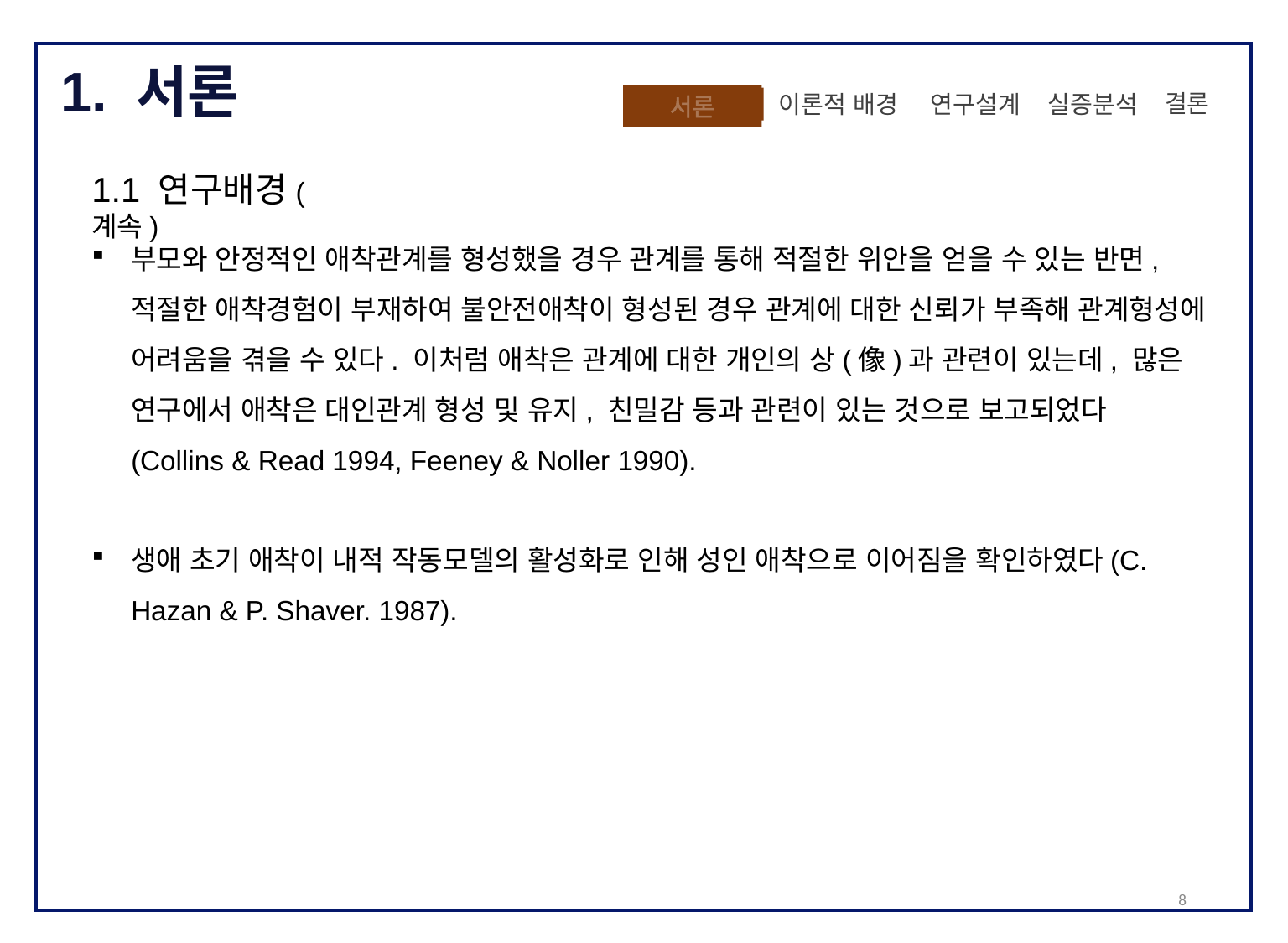

1. 서론
 결론
실증분석
이론적 배경
 연구설계
서론

1.1 연구배경(계속)
부모와 안정적인 애착관계를 형성했을 경우 관계를 통해 적절한 위안을 얻을 수 있는 반면, 적절한 애착경험이 부재하여 불안전애착이 형성된 경우 관계에 대한 신뢰가 부족해 관계형성에 어려움을 겪을 수 있다. 이처럼 애착은 관계에 대한 개인의 상(像)과 관련이 있는데, 많은 연구에서 애착은 대인관계 형성 및 유지, 친밀감 등과 관련이 있는 것으로 보고되었다(Collins & Read 1994, Feeney & Noller 1990).

생애 초기 애착이 내적 작동모델의 활성화로 인해 성인 애착으로 이어짐을 확인하였다(C. Hazan & P. Shaver. 1987).

8